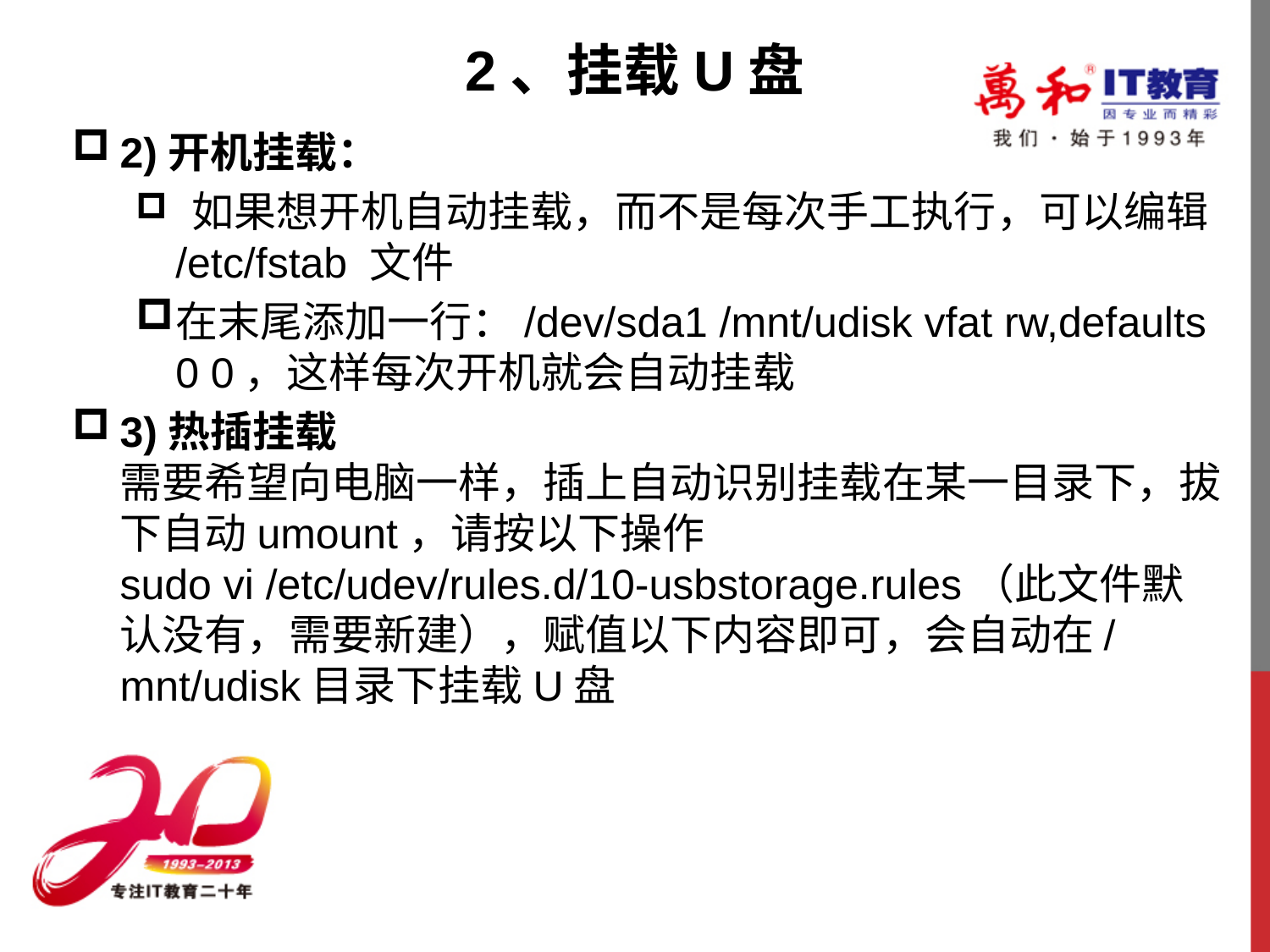

# 2、挂载U盘
2)开机挂载：
 如果想开机自动挂载，而不是每次手工执行，可以编辑 /etc/fstab 文件
在末尾添加一行：/dev/sda1 /mnt/udisk vfat rw,defaults 0 0，这样每次开机就会自动挂载
3)热插挂载
需要希望向电脑一样，插上自动识别挂载在某一目录下，拔下自动umount，请按以下操作
sudo vi /etc/udev/rules.d/10-usbstorage.rules（此文件默认没有，需要新建），赋值以下内容即可，会自动在/mnt/udisk目录下挂载U盘